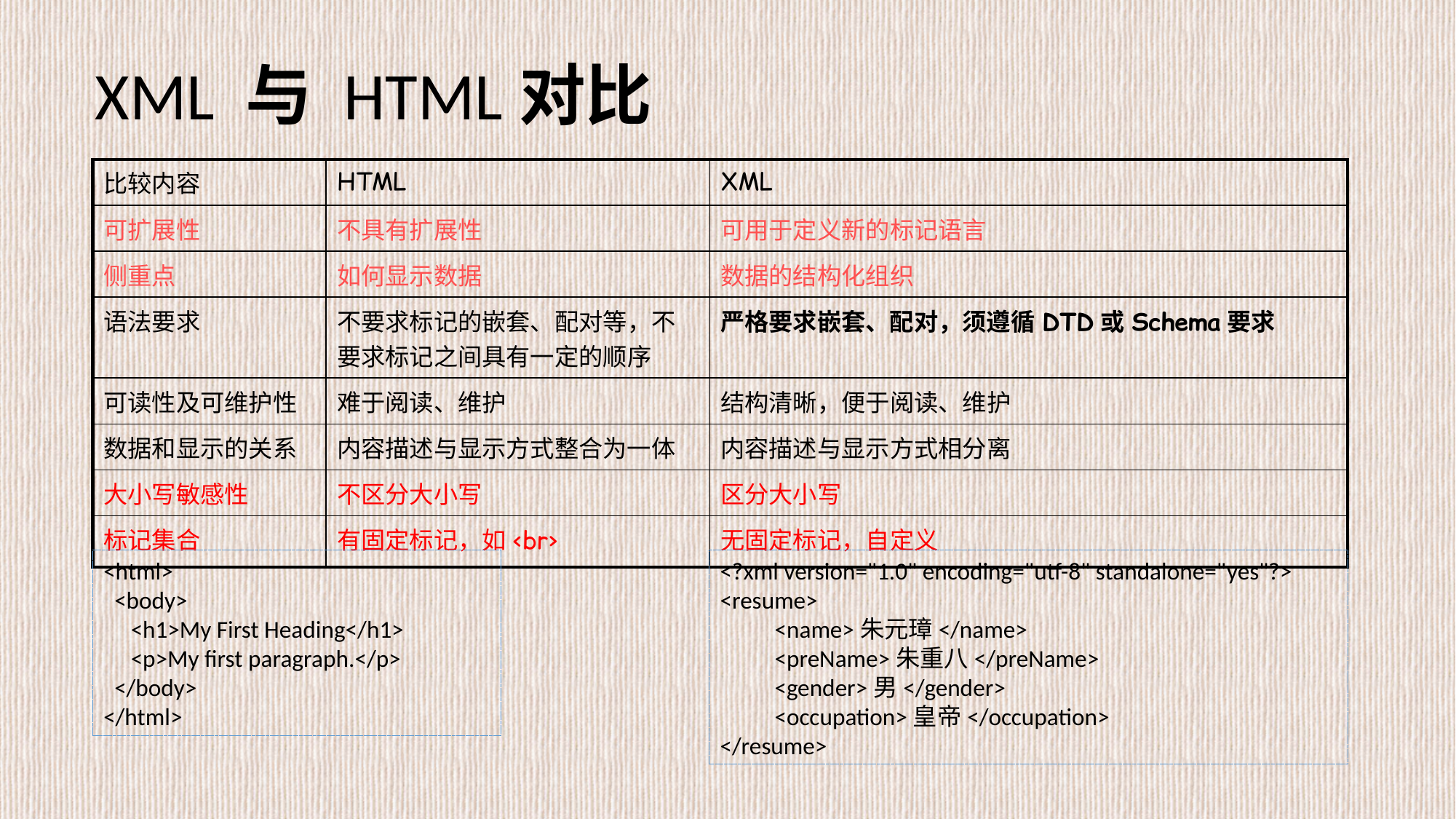

# XML 与 HTML对比
| 比较内容 | HTML | XML |
| --- | --- | --- |
| 可扩展性 | 不具有扩展性 | 可用于定义新的标记语言 |
| 侧重点 | 如何显示数据 | 数据的结构化组织 |
| 语法要求 | 不要求标记的嵌套、配对等，不要求标记之间具有一定的顺序 | 严格要求嵌套、配对，须遵循DTD或Schema要求 |
| 可读性及可维护性 | 难于阅读、维护 | 结构清晰，便于阅读、维护 |
| 数据和显示的关系 | 内容描述与显示方式整合为一体 | 内容描述与显示方式相分离 |
| 大小写敏感性 | 不区分大小写 | 区分大小写 |
| 标记集合 | 有固定标记，如<br> | 无固定标记，自定义 |
<html>
  <body>
     <h1>My First Heading</h1>
     <p>My first paragraph.</p>
  </body>
</html>
<?xml version="1.0" encoding="utf-8" standalone="yes"?>
<resume>
<name>朱元璋</name>
<preName>朱重八</preName>
<gender>男</gender>
<occupation>皇帝</occupation>
</resume>